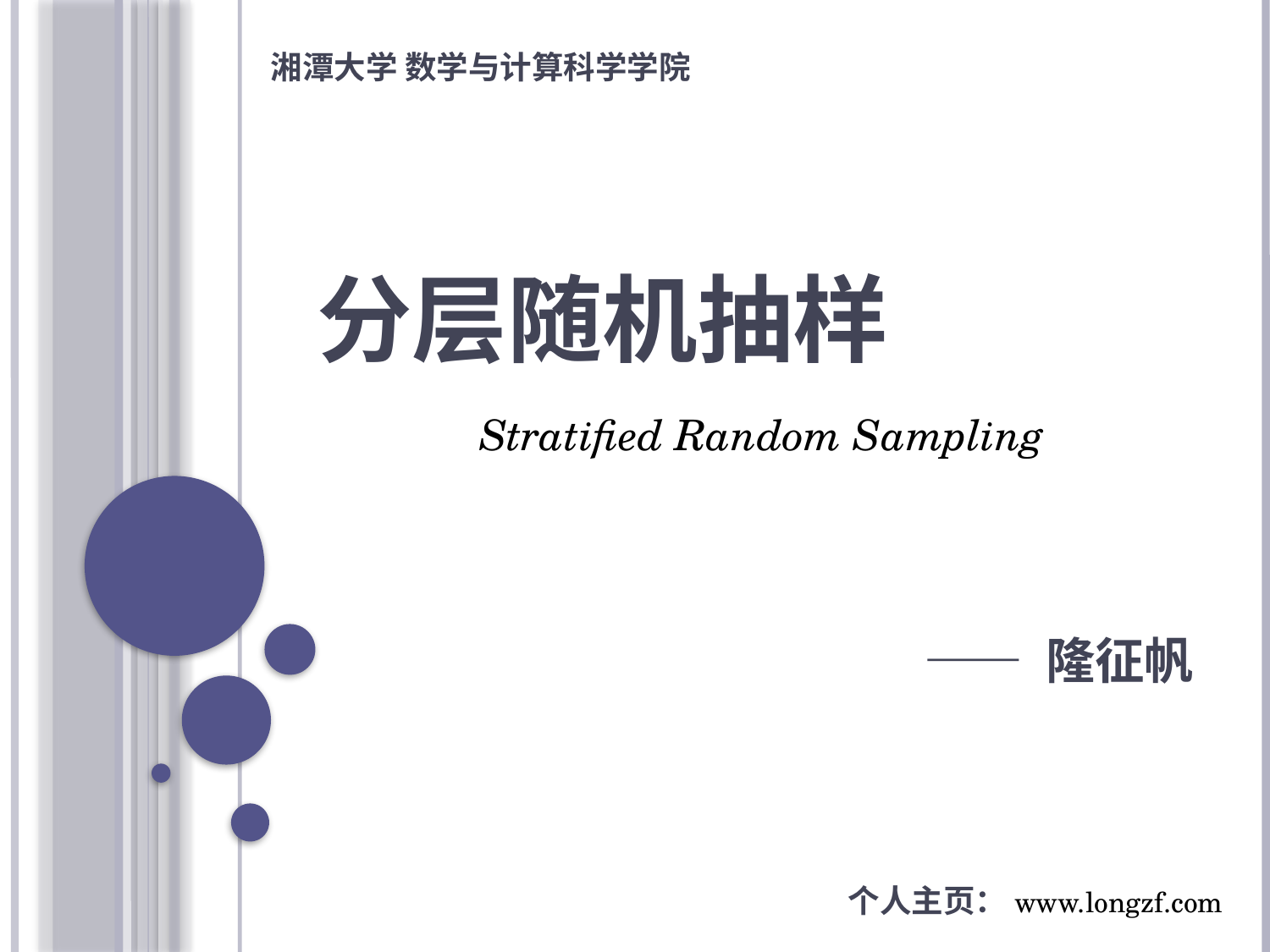

湘潭大学 数学与计算科学学院
# 分层随机抽样
Stratified Random Sampling
—— 隆征帆
个人主页：www.longzf.com